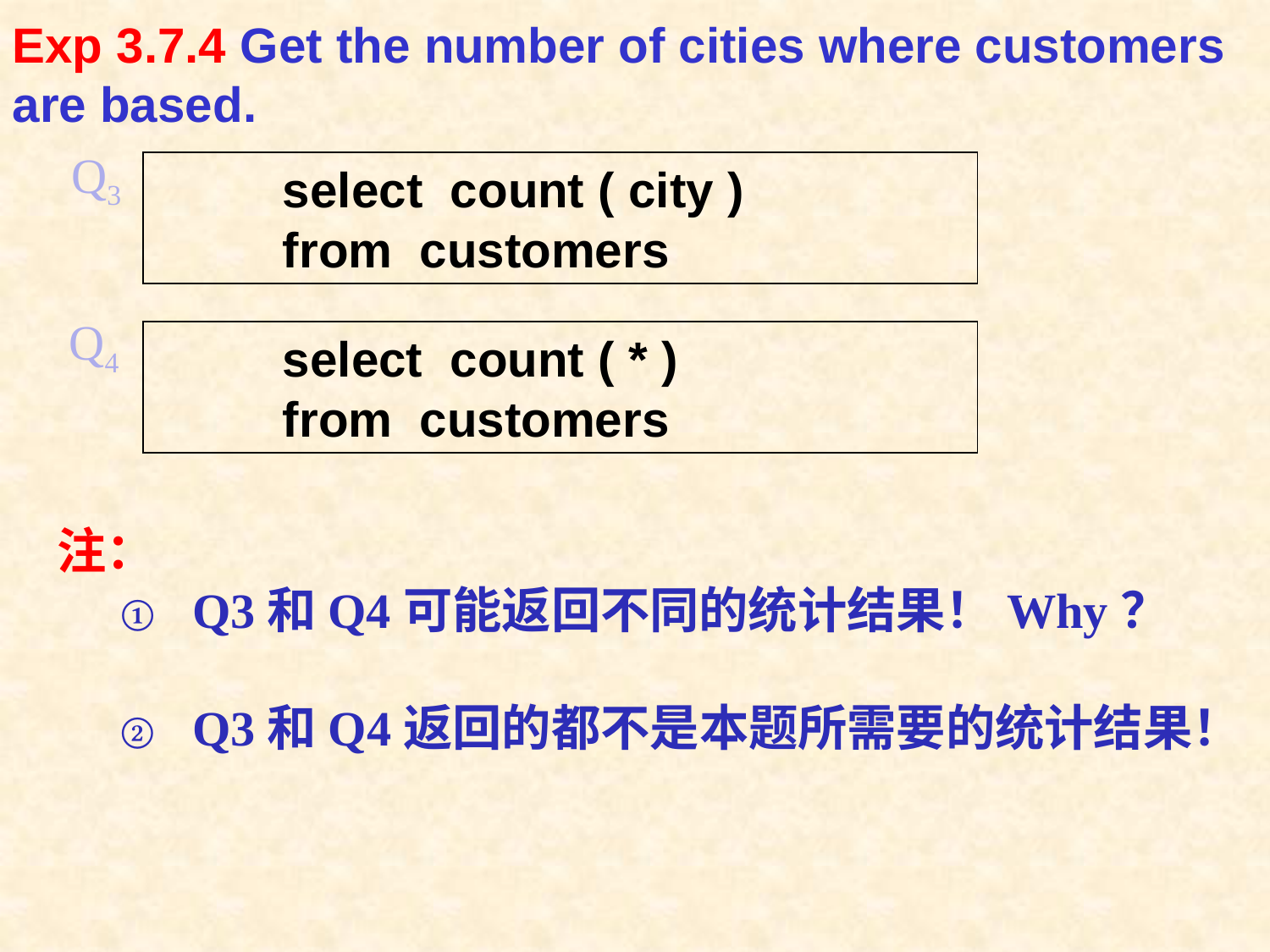

Exp 3.7.4 Get the number of cities where customers are based.
Q3
select  count ( city )
from  customers
Q4
select  count ( * )
from  customers
注：
Q3和Q4可能返回不同的统计结果！Why？
Q3和Q4返回的都不是本题所需要的统计结果！